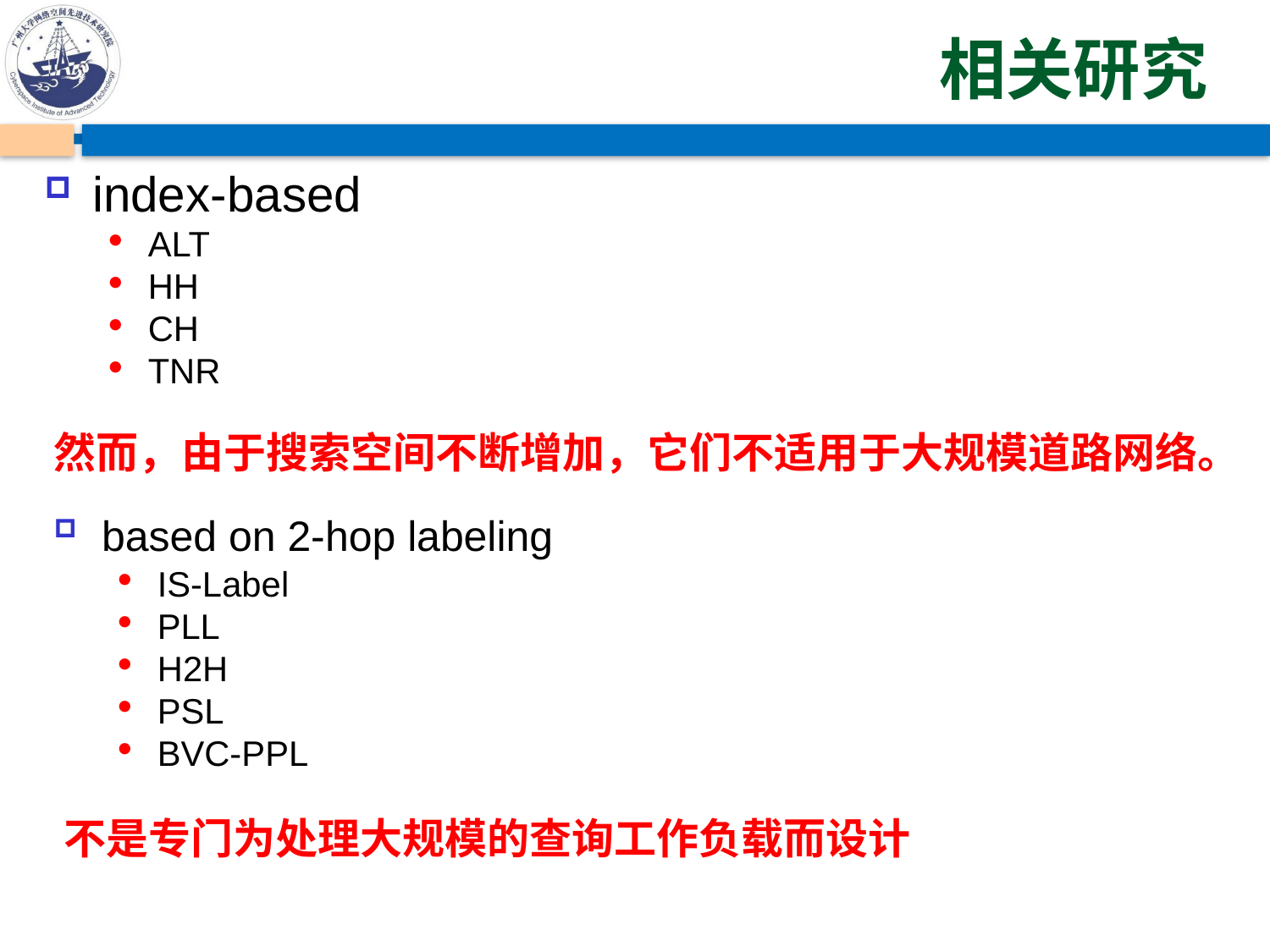

# 相关研究
index-based
ALT
HH
CH
TNR
然而，由于搜索空间不断增加，它们不适用于大规模道路网络。
based on 2-hop labeling
IS-Label
PLL
H2H
PSL
BVC-PPL
不是专门为处理大规模的查询工作负载而设计
10